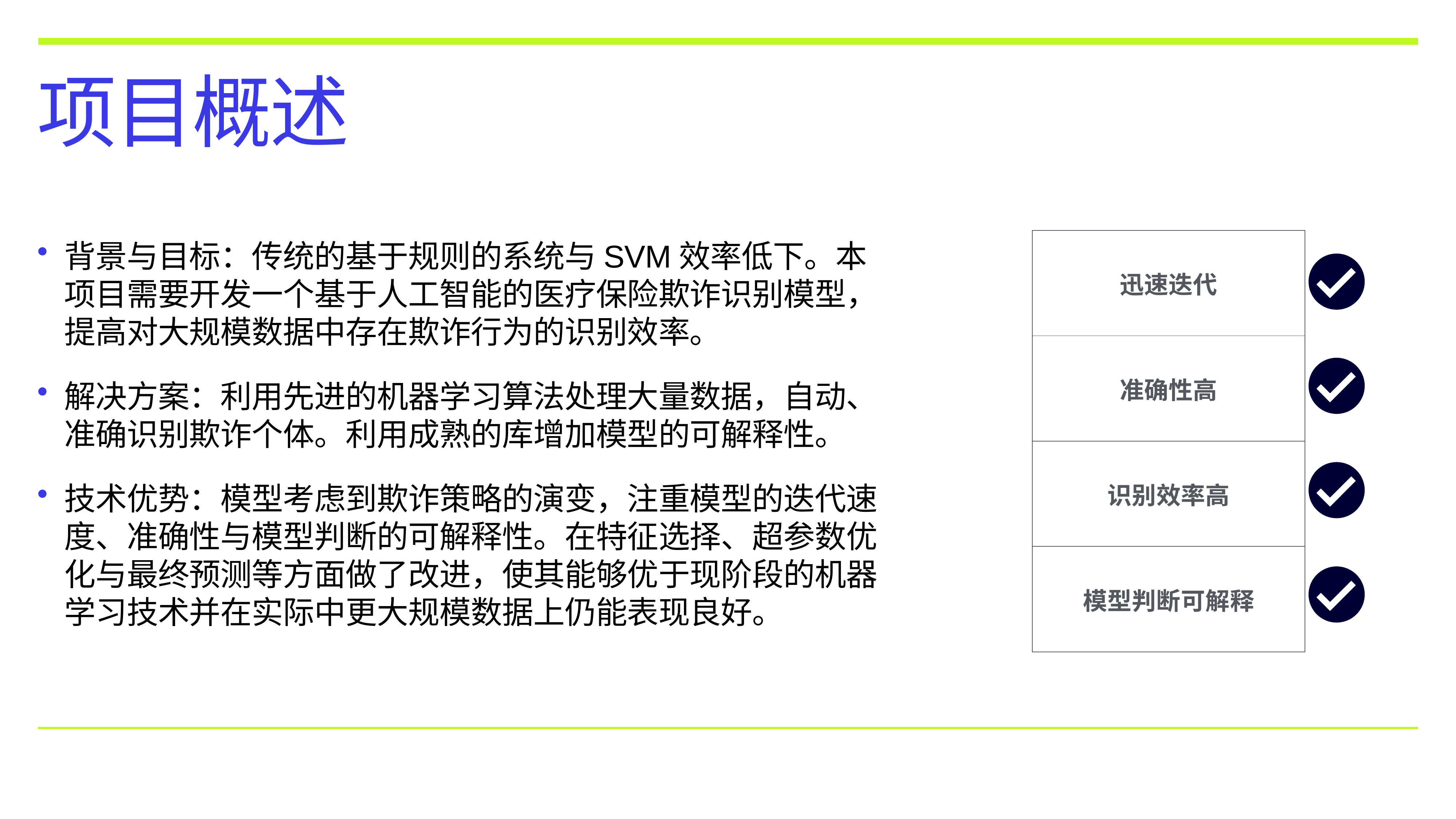

# 项目概述
| 迅速迭代 |
| --- |
| 准确性高 |
| 识别效率高 |
| 模型判断可解释 |
背景与目标：传统的基于规则的系统与SVM效率低下。本项目需要开发一个基于人工智能的医疗保险欺诈识别模型，提高对大规模数据中存在欺诈行为的识别效率。
解决方案：利用先进的机器学习算法处理大量数据，自动、准确识别欺诈个体。利用成熟的库增加模型的可解释性。
技术优势：模型考虑到欺诈策略的演变，注重模型的迭代速度、准确性与模型判断的可解释性。在特征选择、超参数优化与最终预测等方面做了改进，使其能够优于现阶段的机器学习技术并在实际中更大规模数据上仍能表现良好。